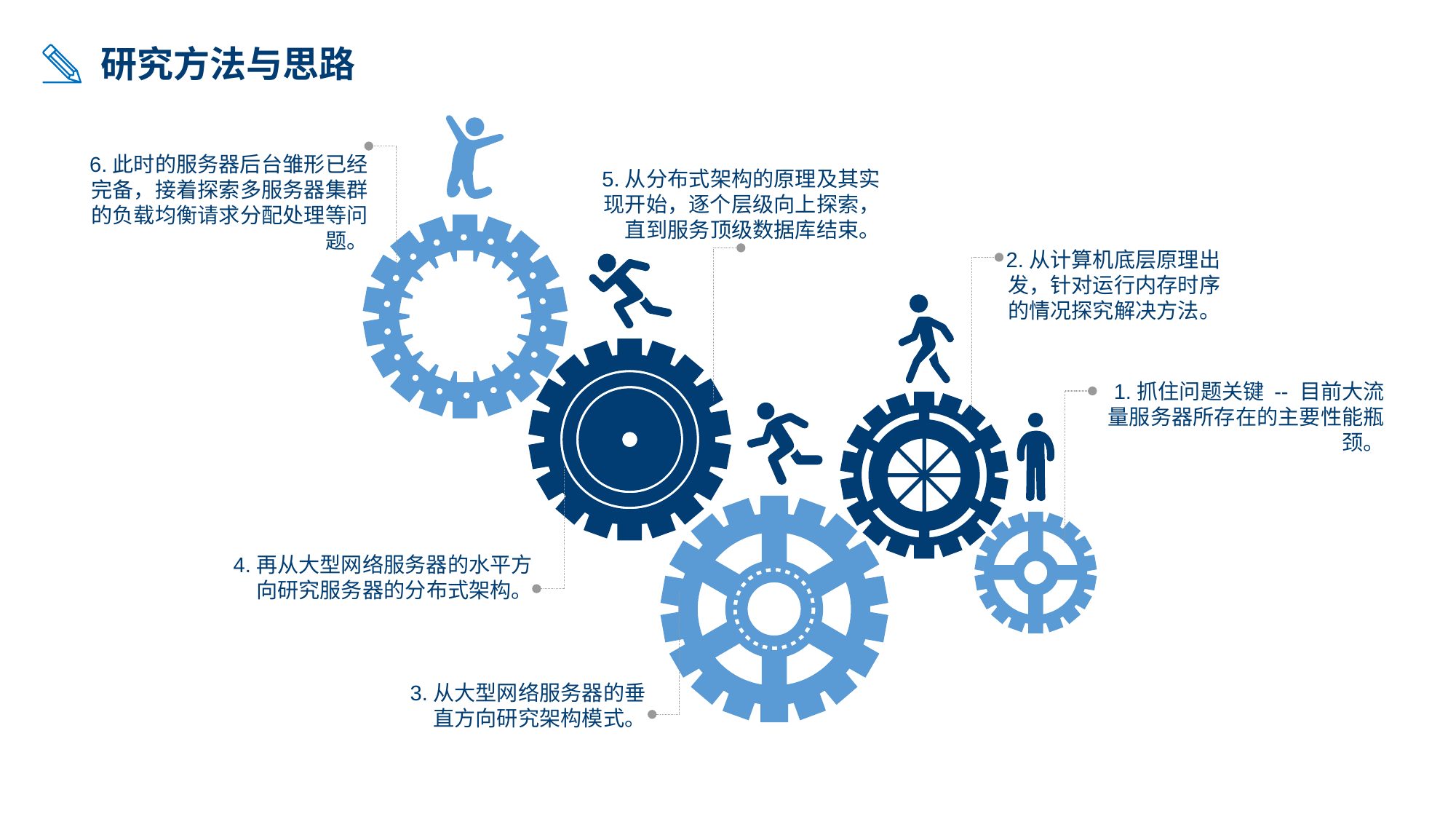

研究方法与思路

6.此时的服务器后台雏形已经完备，接着探索多服务器集群的负载均衡请求分配处理等问题。
5.从分布式架构的原理及其实现开始，逐个层级向上探索，直到服务顶级数据库结束。

2.从计算机底层原理出发，针对运行内存时序的情况探究解决方法。

1.抓住问题关键 -- 目前大流量服务器所存在的主要性能瓶颈。

4.再从大型网络服务器的水平方向研究服务器的分布式架构。

3.从大型网络服务器的垂直方向研究架构模式。